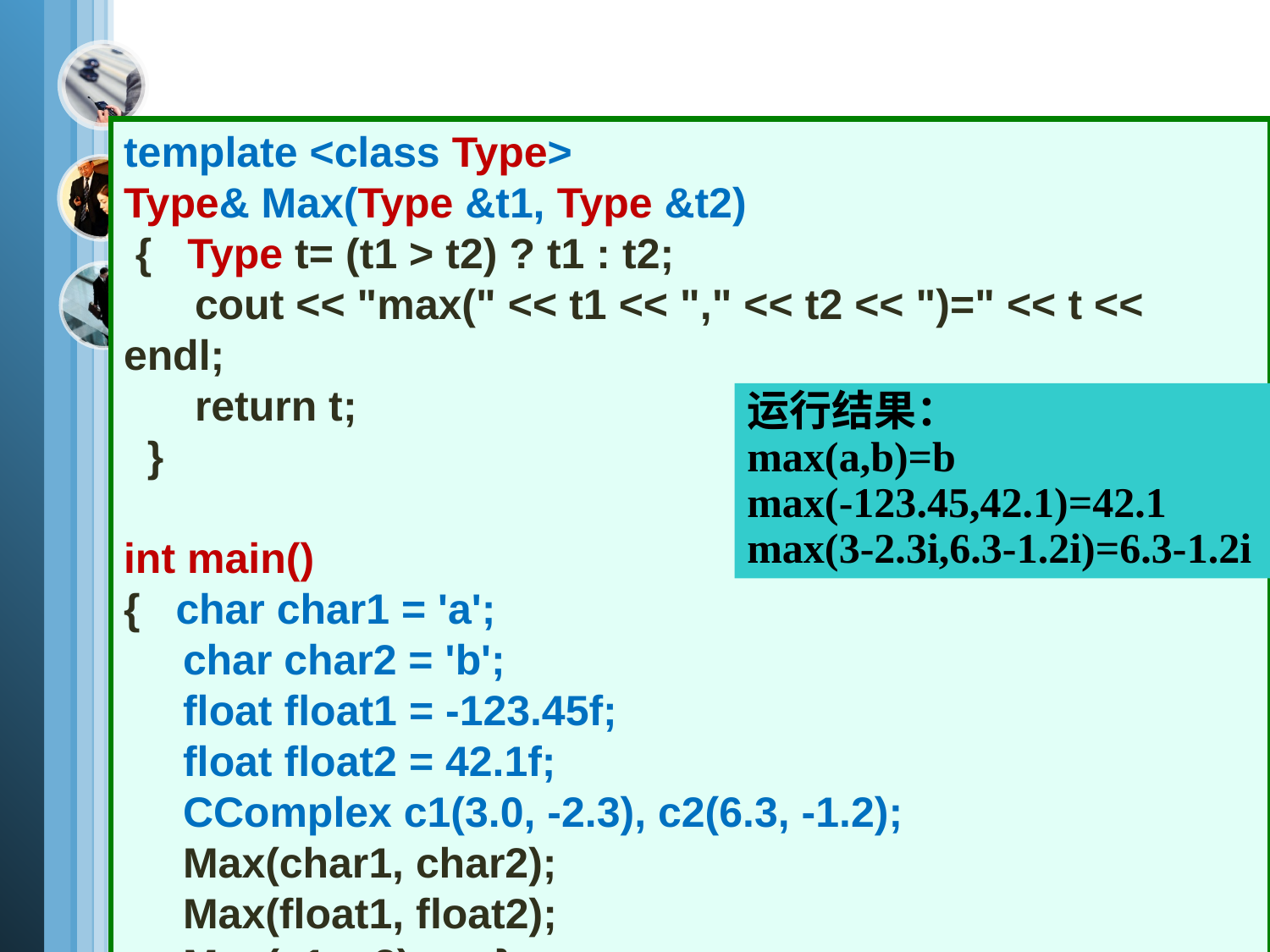

template <class Type>
Type& Max(Type &t1, Type &t2)
 {   Type t= (t1 > t2) ? t1 : t2;
      cout << "max(" << t1 << "," << t2 << ")=" << t << endl;
      return t;
  }

int main()
{   char char1 = 'a';
     char char2 = 'b';
     float float1 = -123.45f;
     float float2 = 42.1f;
     CComplex c1(3.0, -2.3), c2(6.3, -1.2);
     Max(char1, char2);
     Max(float1, float2);
     Max(c1, c2);      }
运行结果：
max(a,b)=b
max(-123.45,42.1)=42.1
max(3-2.3i,6.3-1.2i)=6.3-1.2i